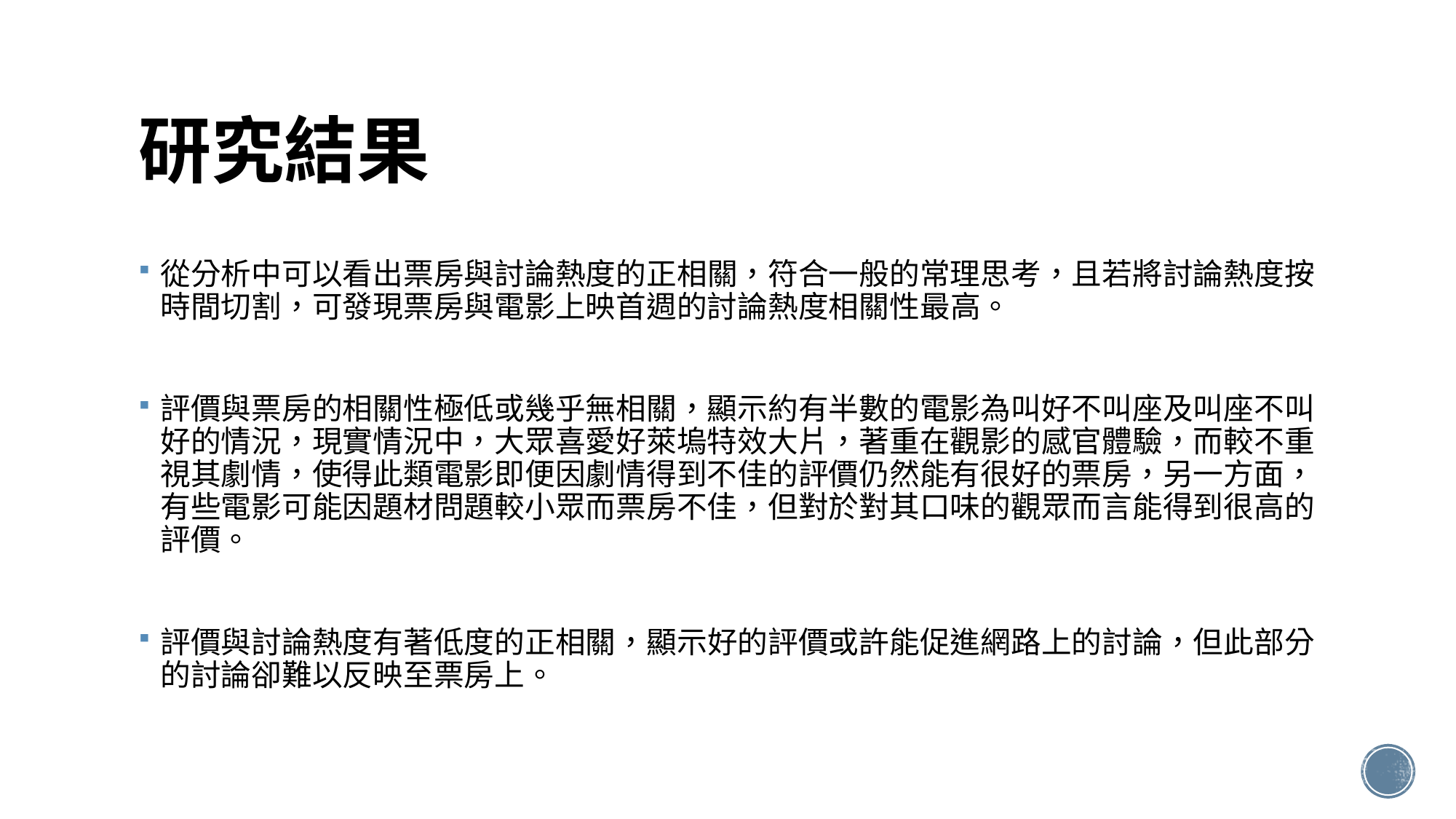

# 研究結果
從分析中可以看出票房與討論熱度的正相關，符合一般的常理思考，且若將討論熱度按時間切割，可發現票房與電影上映首週的討論熱度相關性最高。

評價與票房的相關性極低或幾乎無相關，顯示約有半數的電影為叫好不叫座及叫座不叫好的情況，現實情況中，大眾喜愛好萊塢特效大片，著重在觀影的感官體驗，而較不重視其劇情，使得此類電影即便因劇情得到不佳的評價仍然能有很好的票房，另一方面，有些電影可能因題材問題較小眾而票房不佳，但對於對其口味的觀眾而言能得到很高的評價。

評價與討論熱度有著低度的正相關，顯示好的評價或許能促進網路上的討論，但此部分的討論卻難以反映至票房上。